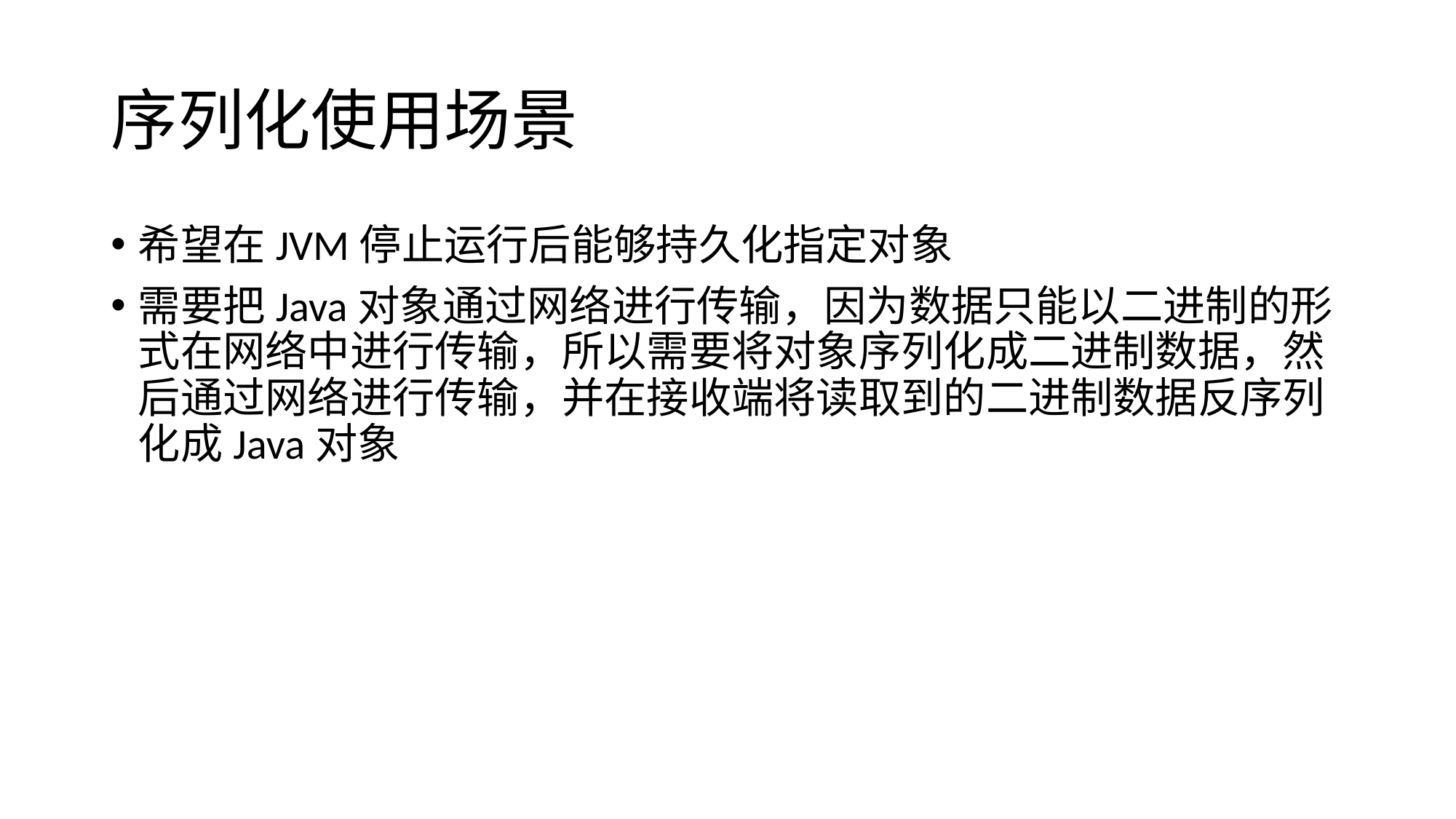

# 序列化使用场景
希望在JVM停止运行后能够持久化指定对象
需要把Java对象通过网络进行传输，因为数据只能以二进制的形式在网络中进行传输，所以需要将对象序列化成二进制数据，然后通过网络进行传输，并在接收端将读取到的二进制数据反序列化成Java对象